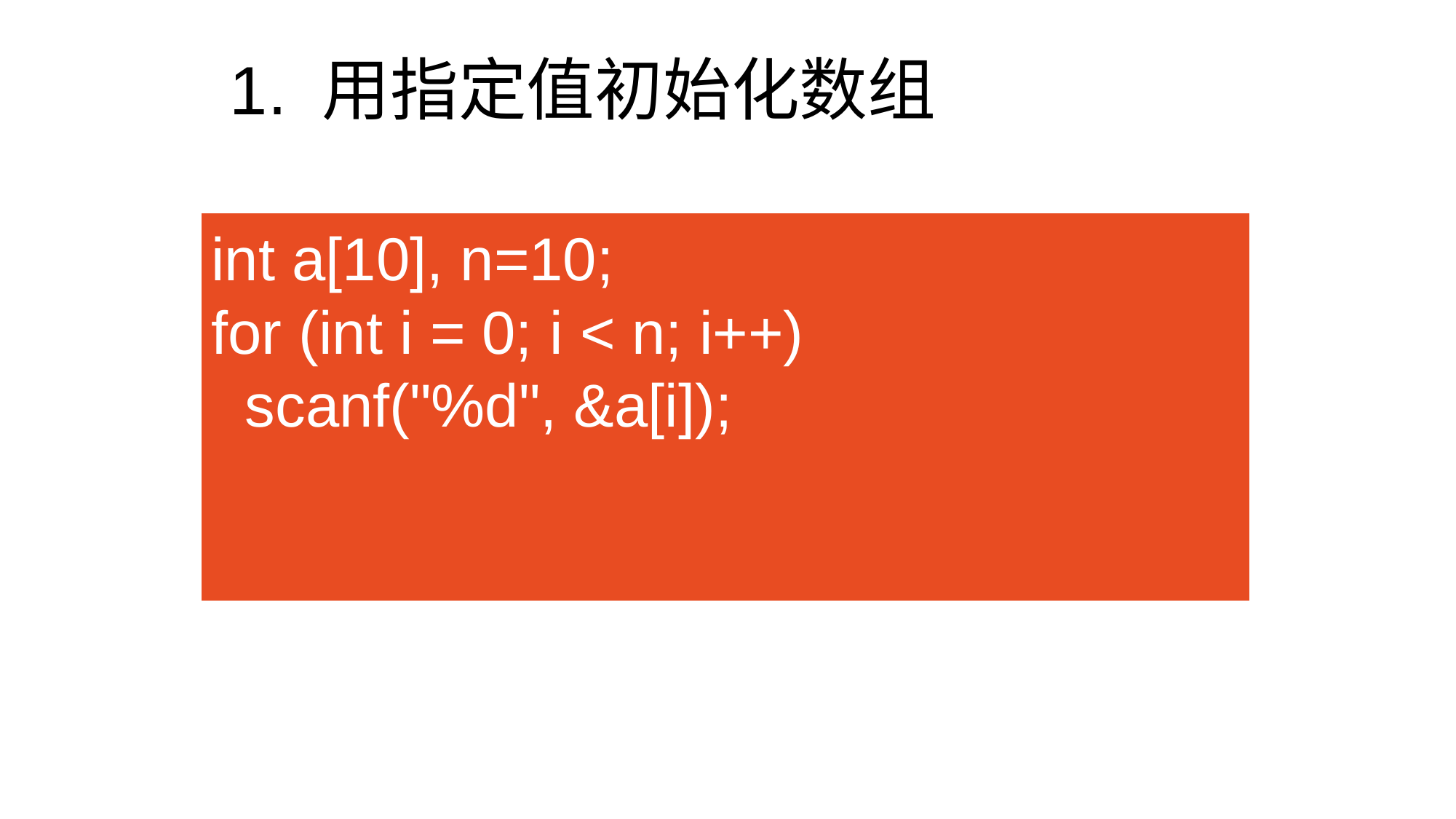

# 1. 用指定值初始化数组
int a[10], n=10;
for (int i = 0; i < n; i++)
  scanf("%d", &a[i]);